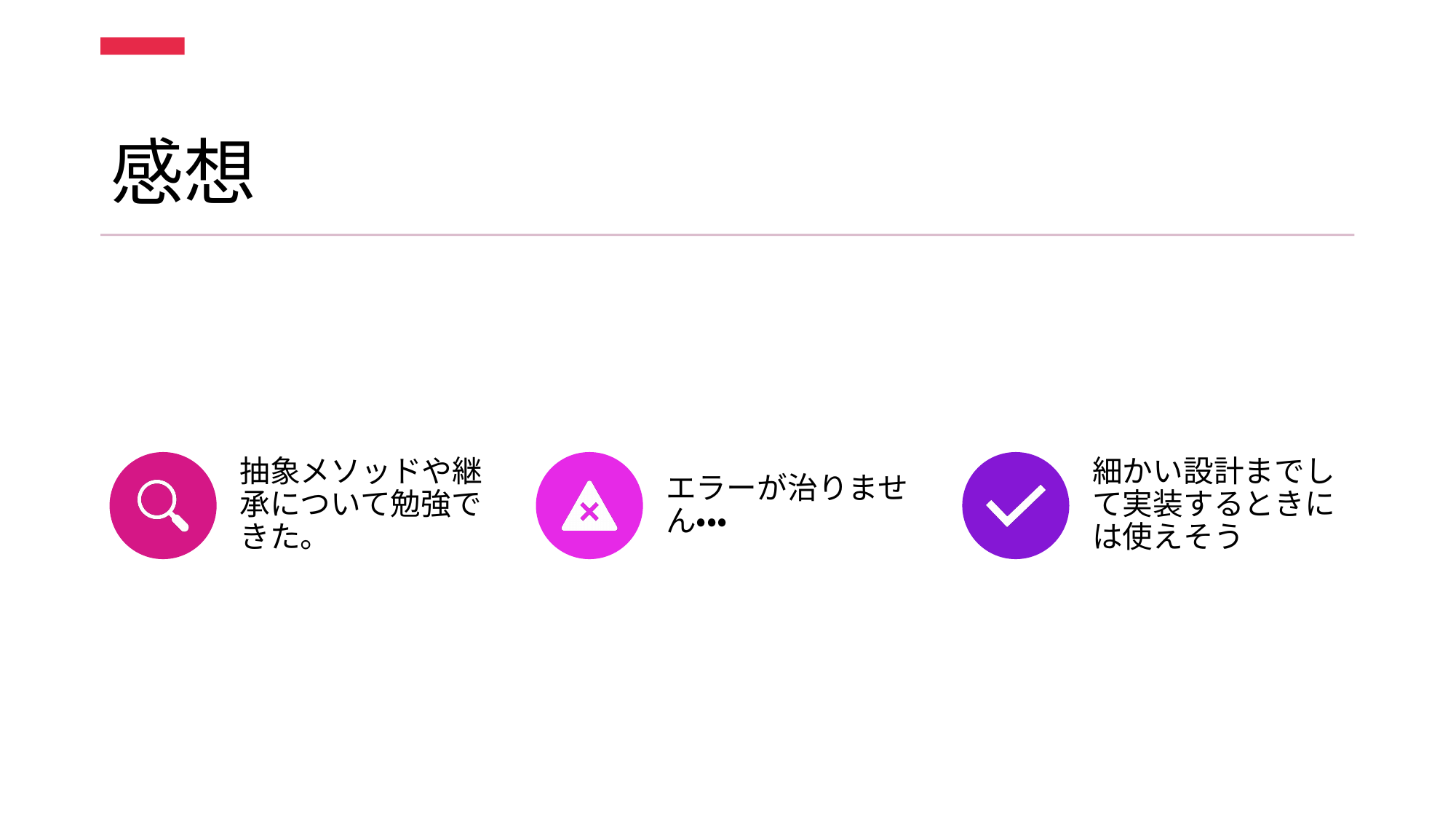

# 感想

抽象メソッドや継承について勉強できた。
エラーが治りません・・・
細かい設計までして実装するときには使えそう